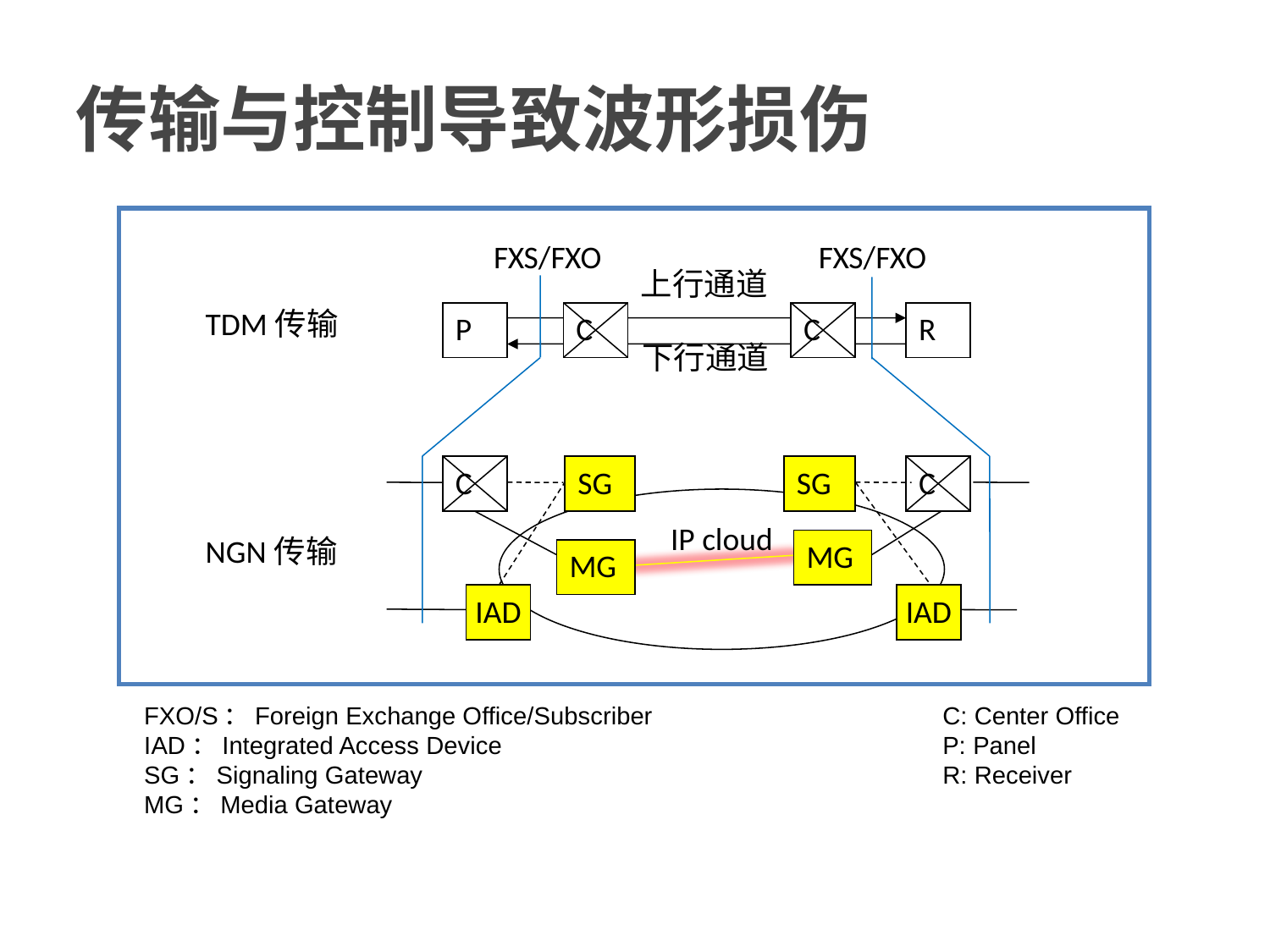

# 传输与控制导致波形损伤

FXS/FXO
FXS/FXO
上行通道

TDM传输
P
C

C

R

下行通道

C

SG
SG
C

IP cloud

NGN传输
MG
MG
IAD
IAD

FXO/S：Foreign Exchange Office/Subscriber
IAD：Integrated Access Device
SG：Signaling Gateway
MG：Media Gateway
C: Center Office
P: Panel
R: Receiver